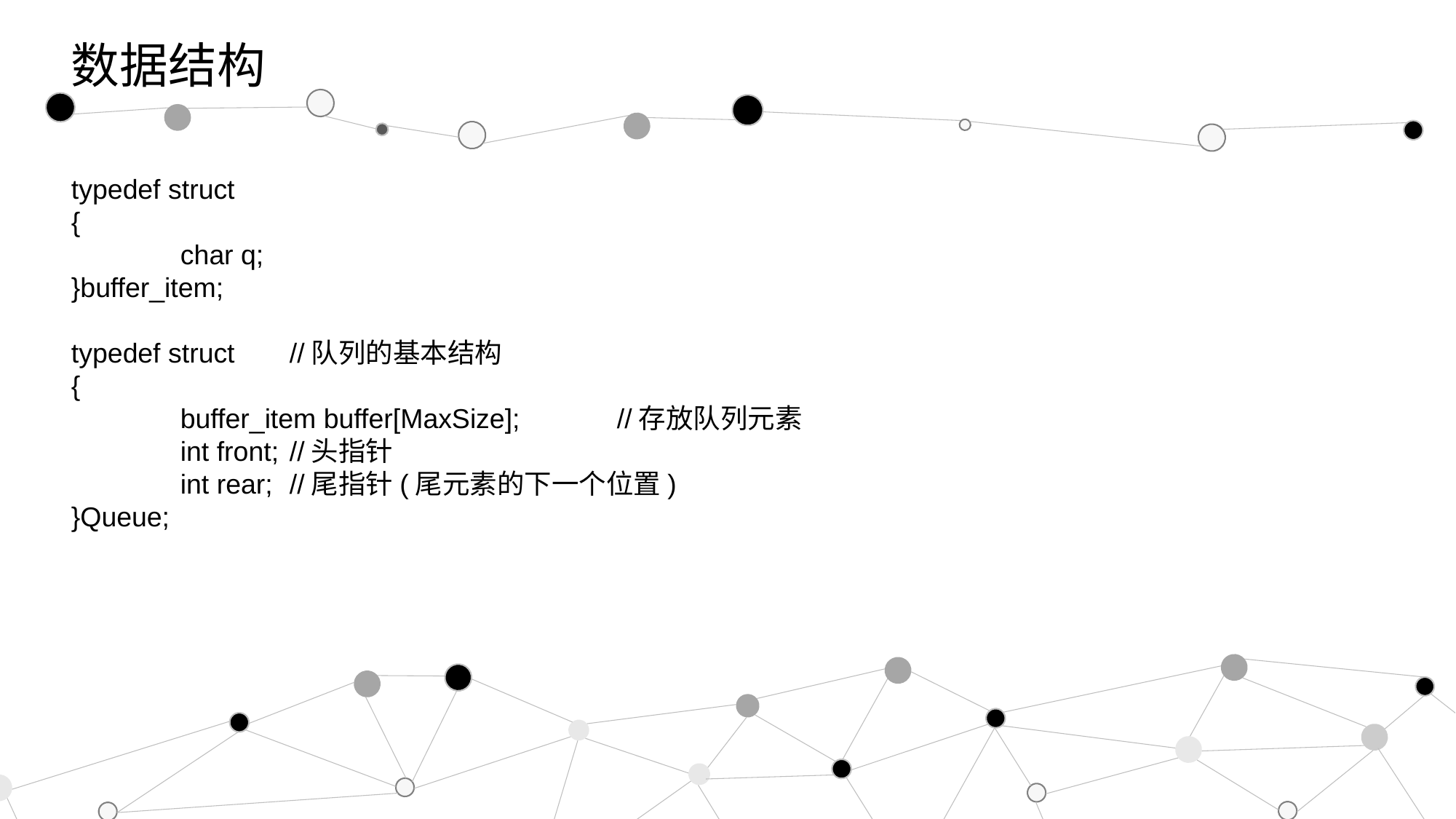

数据结构

typedef struct
{
	char q;
}buffer_item;

typedef struct	//队列的基本结构
{
	buffer_item buffer[MaxSize];	//存放队列元素
	int front;	//头指针
	int rear;	//尾指针(尾元素的下一个位置)
}Queue;